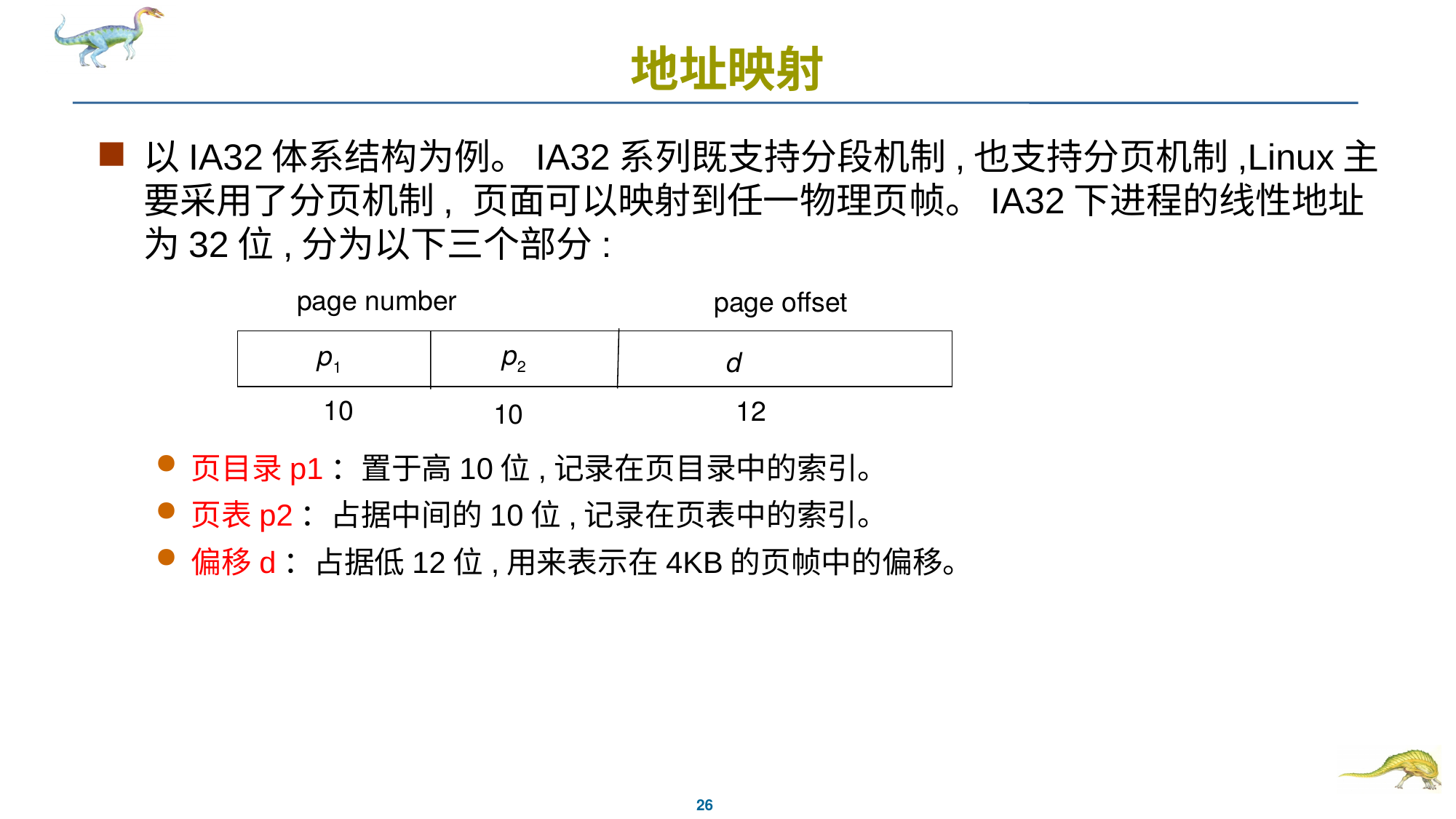

# 地址映射
以IA32体系结构为例。IA32系列既支持分段机制,也支持分页机制,Linux主要采用了分页机制, 页面可以映射到任一物理页帧。IA32下进程的线性地址为32位,分为以下三个部分:

页目录p1：置于高10位,记录在页目录中的索引。
页表p2：占据中间的10位,记录在页表中的索引。
偏移d：占据低12位,用来表示在4KB的页帧中的偏移。

page number
page offset

p2
p1
d
10
12
10